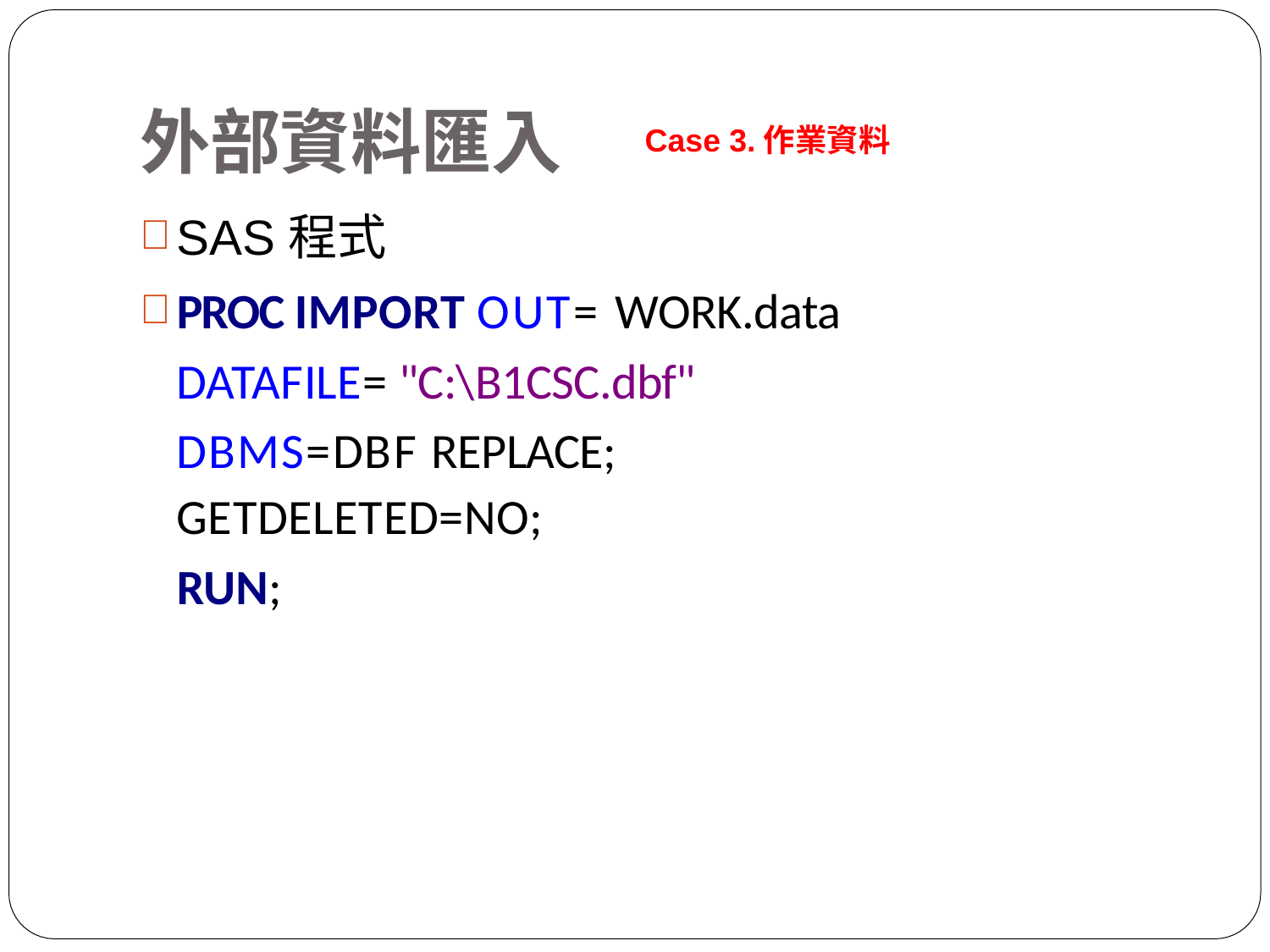

# 外部資料匯入
Case 3.作業資料
SAS程式
PROC IMPORT OUT= WORK.data  DATAFILE= "C:\B1CSC.dbf"  DBMS=DBF REPLACE;
GETDELETED=NO;
RUN;